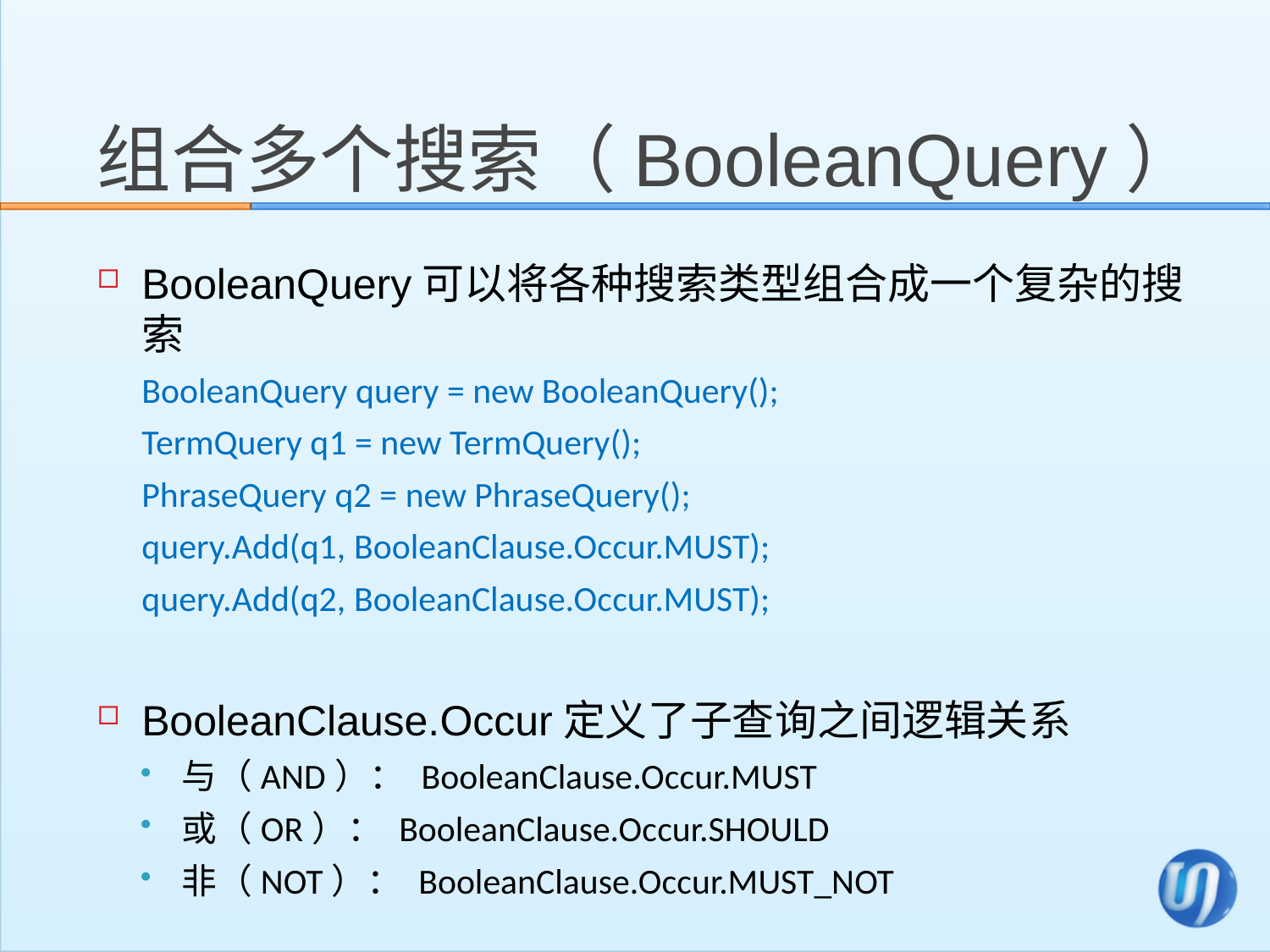

# 组合多个搜索（BooleanQuery）
BooleanQuery可以将各种搜索类型组合成一个复杂的搜索
BooleanQuery query = new BooleanQuery();
TermQuery q1 = new TermQuery();
PhraseQuery q2 = new PhraseQuery();
query.Add(q1, BooleanClause.Occur.MUST);
query.Add(q2, BooleanClause.Occur.MUST);

BooleanClause.Occur定义了子查询之间逻辑关系
与（AND）： BooleanClause.Occur.MUST
或（OR）： BooleanClause.Occur.SHOULD
非（NOT）： BooleanClause.Occur.MUST_NOT